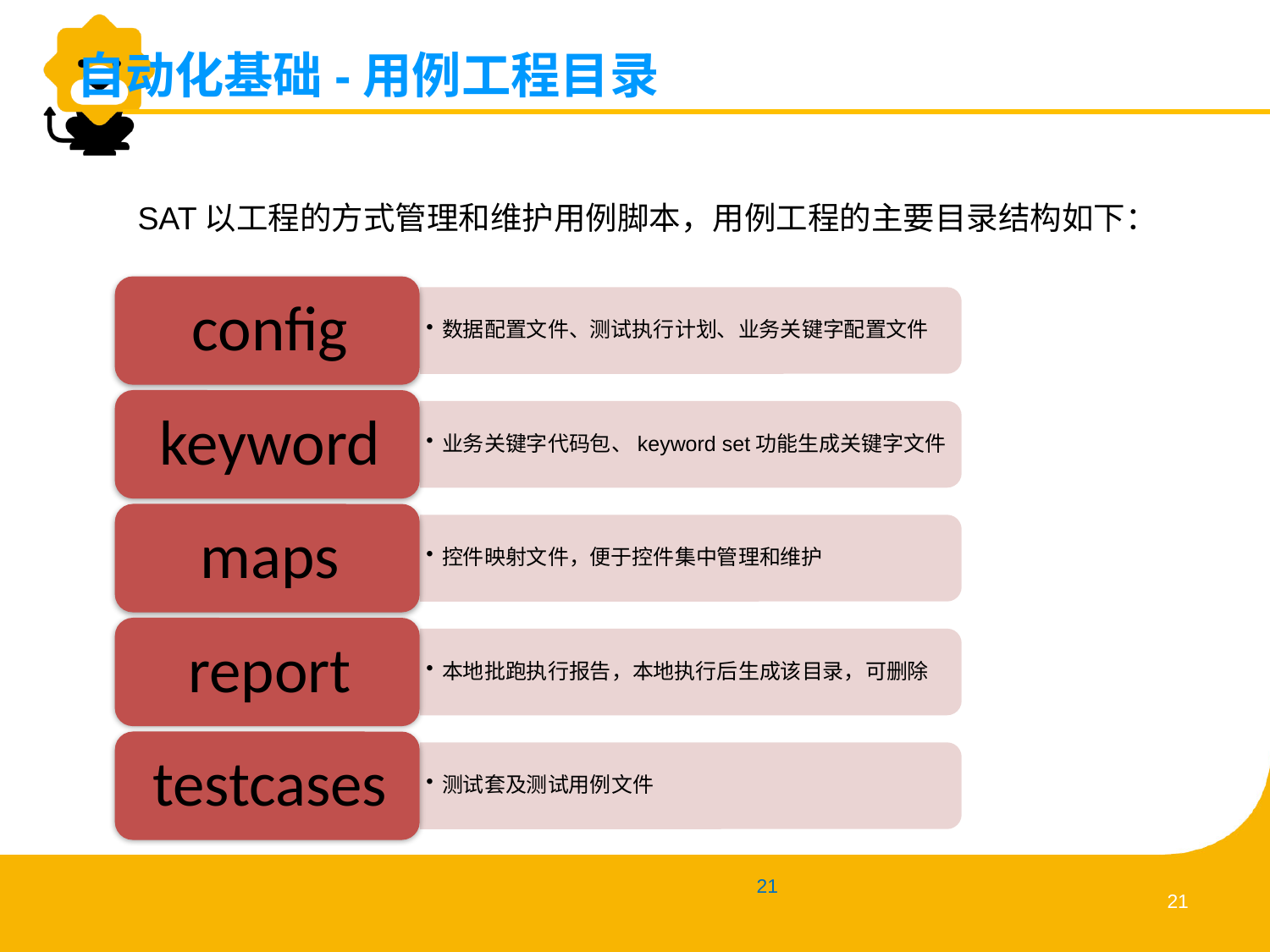

# 自动化基础-用例工程目录
SAT以工程的方式管理和维护用例脚本，用例工程的主要目录结构如下：
数据配置文件、测试执行计划、业务关键字配置文件
config
业务关键字代码包、keyword set功能生成关键字文件
keyword
控件映射文件，便于控件集中管理和维护
maps
本地批跑执行报告，本地执行后生成该目录，可删除
report
测试套及测试用例文件
testcases
21